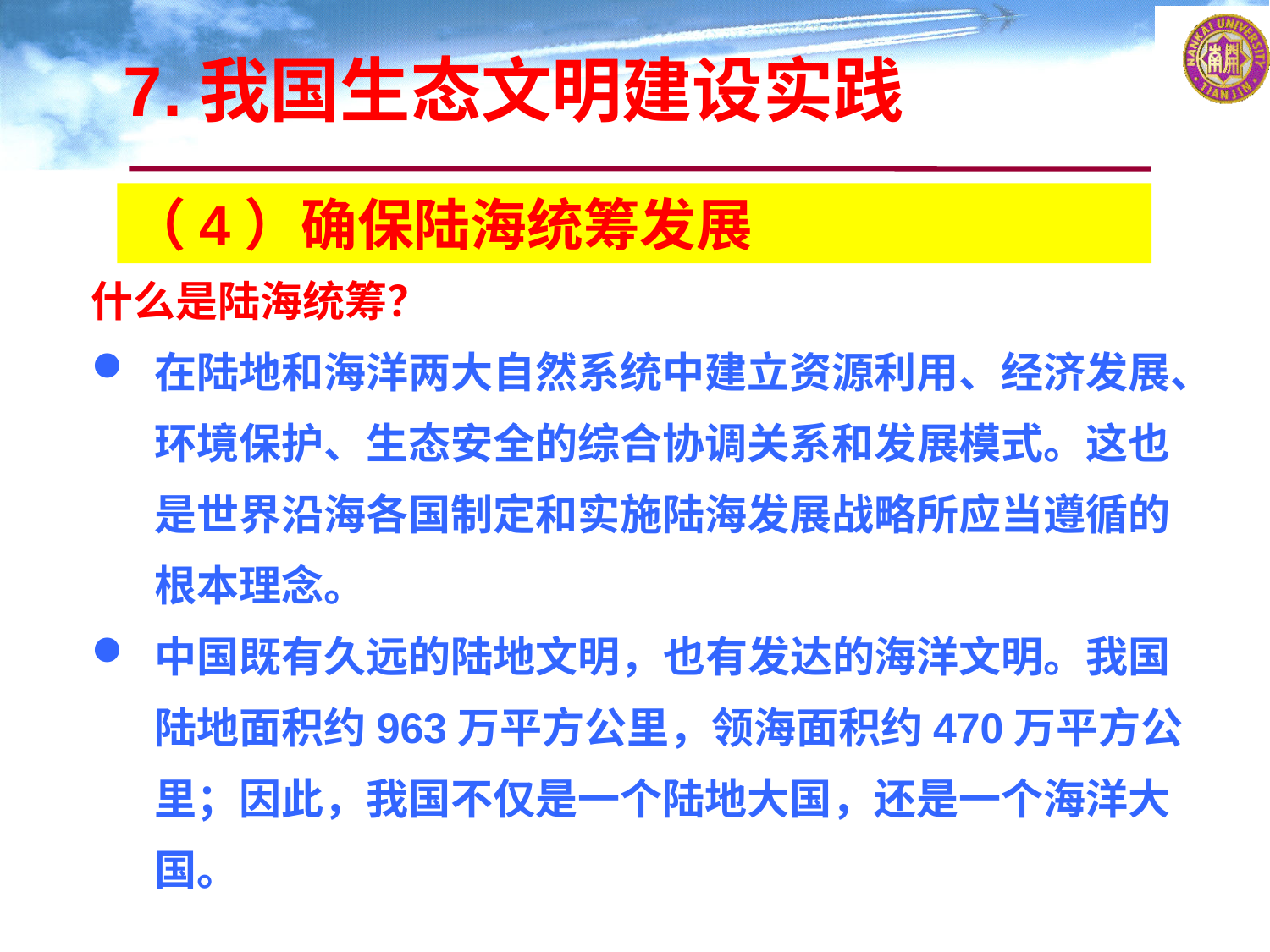

7.我国生态文明建设实践

（4）确保陆海统筹发展
什么是陆海统筹？
在陆地和海洋两大自然系统中建立资源利用、经济发展、环境保护、生态安全的综合协调关系和发展模式。这也是世界沿海各国制定和实施陆海发展战略所应当遵循的根本理念。
中国既有久远的陆地文明，也有发达的海洋文明。我国陆地面积约963万平方公里，领海面积约470万平方公里；因此，我国不仅是一个陆地大国，还是一个海洋大国。